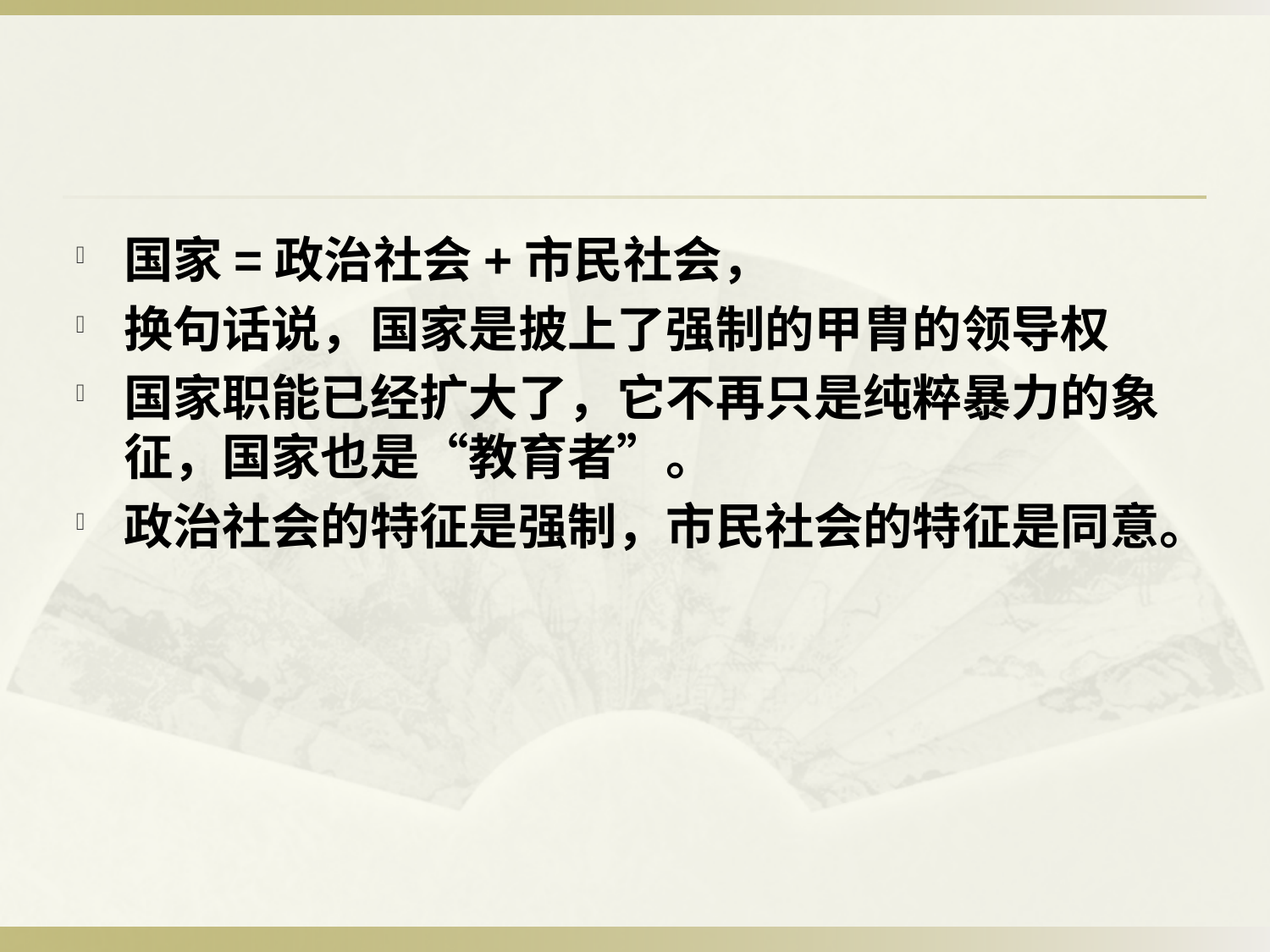

#
国家=政治社会+市民社会，
换句话说，国家是披上了强制的甲胄的领导权
国家职能已经扩大了，它不再只是纯粹暴力的象征，国家也是“教育者”。
政治社会的特征是强制，市民社会的特征是同意。